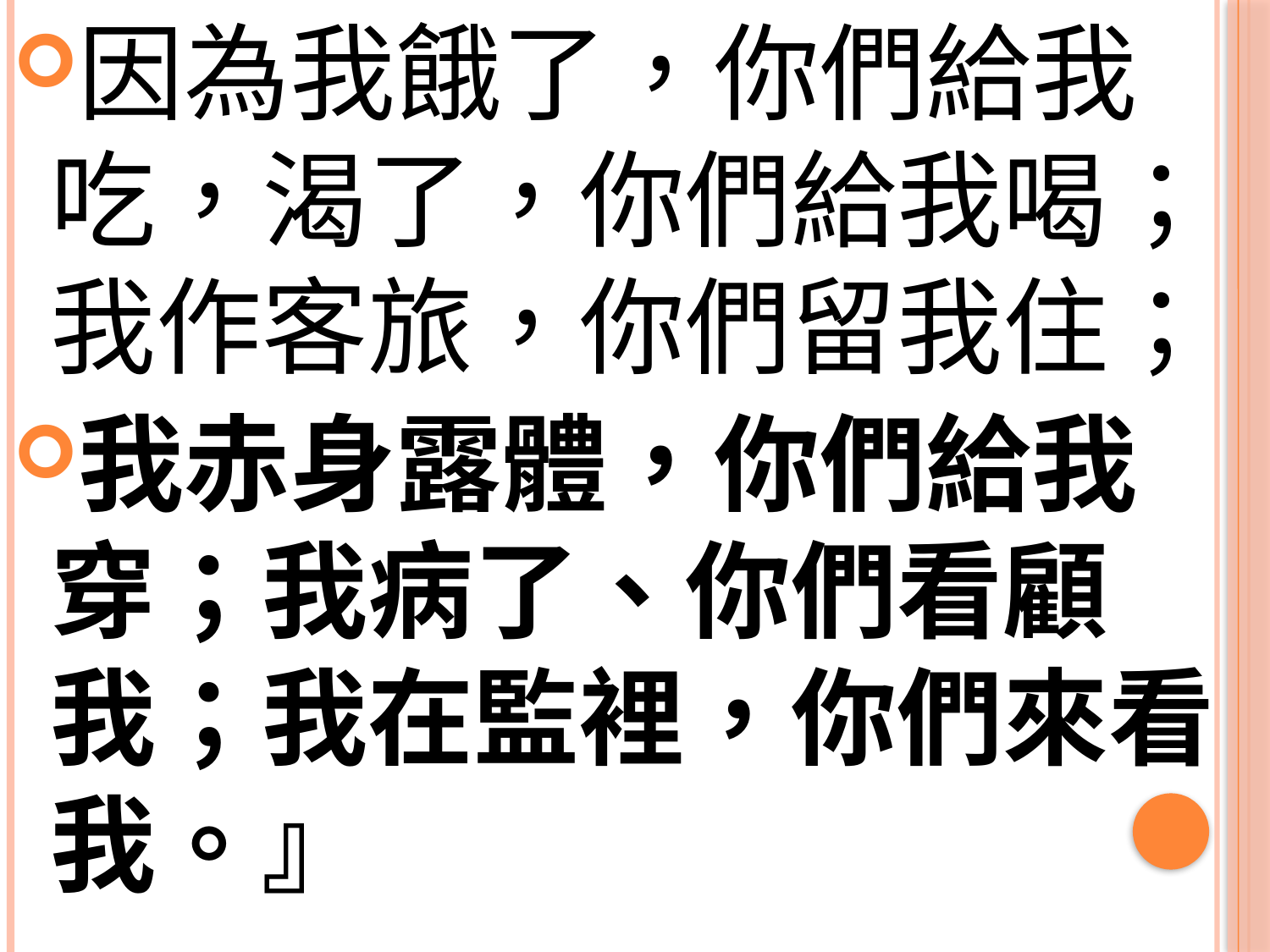

因為我餓了，你們給我吃，渴了，你們給我喝；我作客旅，你們留我住；
我赤身露體，你們給我穿；我病了、你們看顧我；我在監裡，你們來看我。』